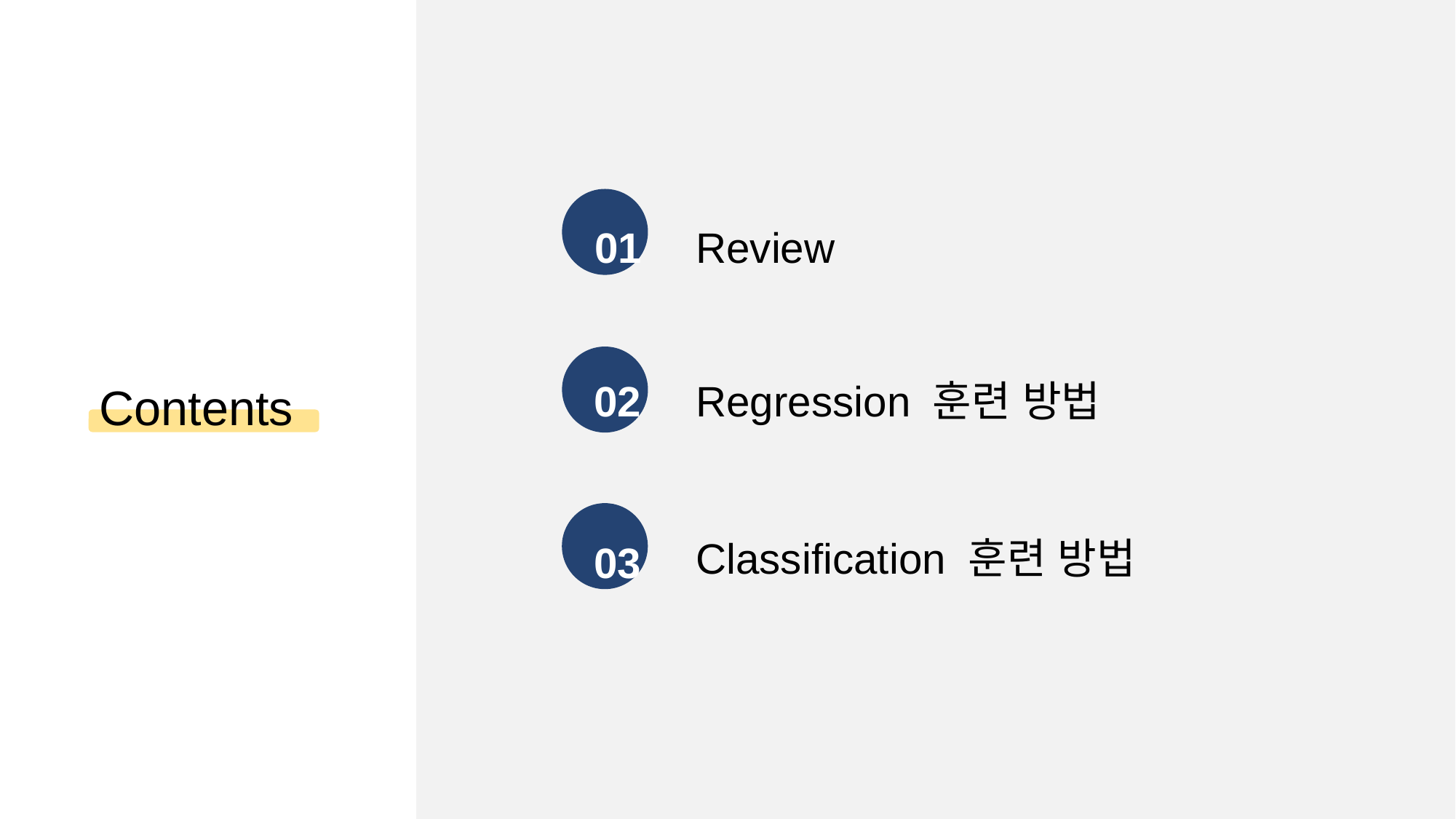

01
Review

02
Regression 훈련 방법
Contents

Classification 훈련 방법
03